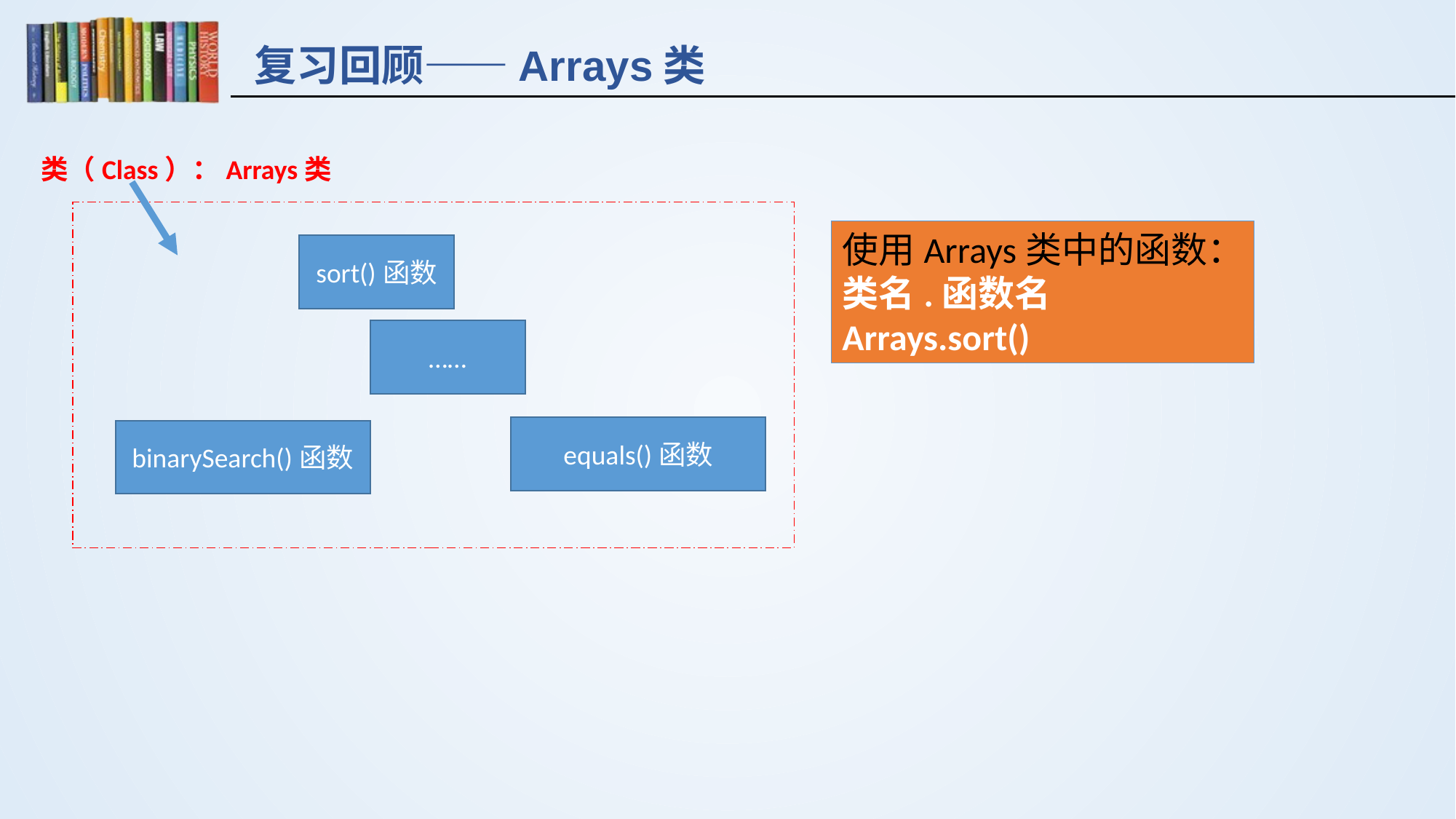

# 复习回顾——Arrays类
类（Class）：Arrays类

使用Arrays类中的函数：
类名.函数名
Arrays.sort()
sort()函数
……
equals()函数
binarySearch()函数